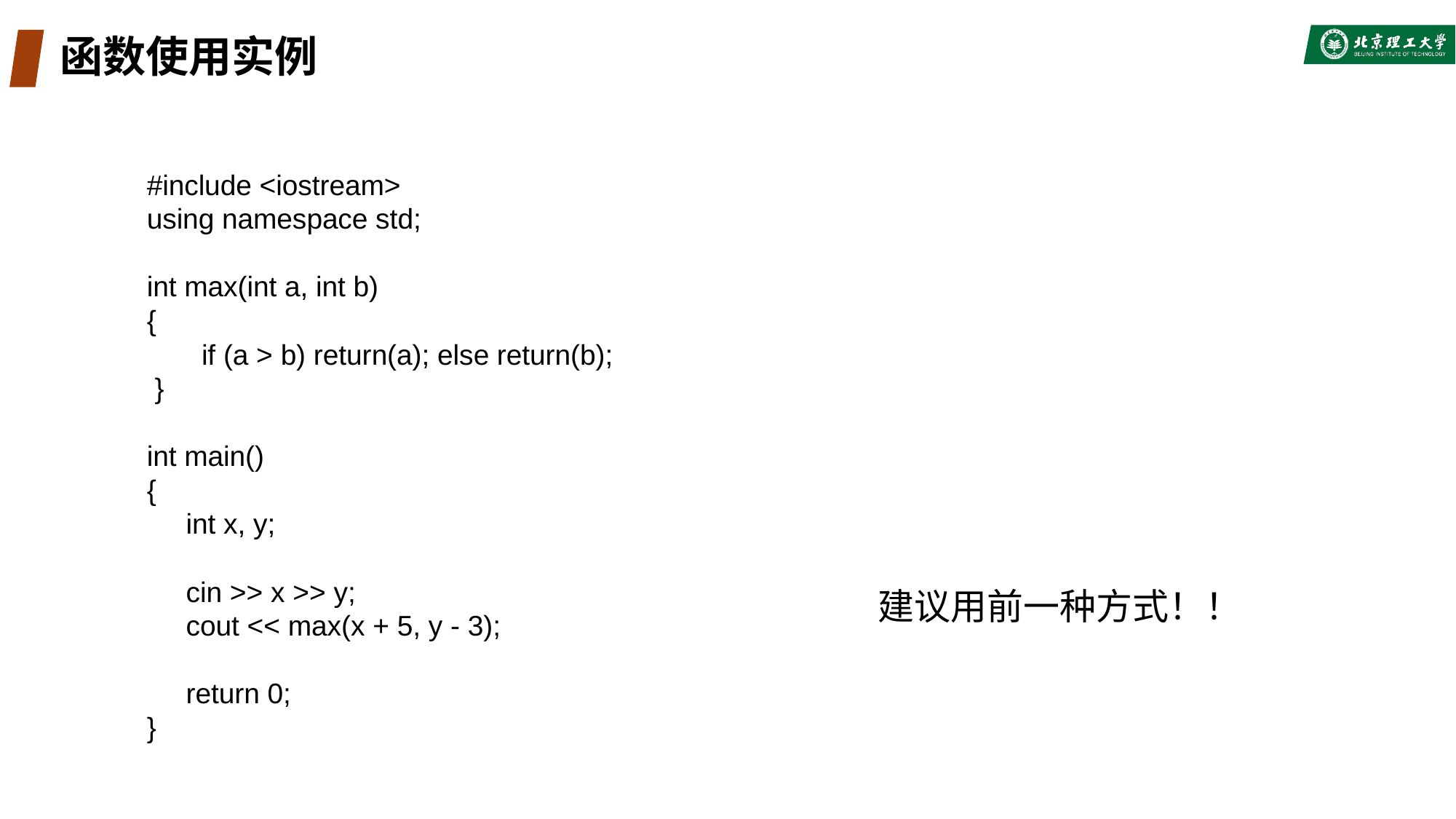

# 函数使用实例
#include <iostream>
using namespace std;

int max(int a, int b)
{
       if (a > b) return(a); else return(b);
 }

int main()
{
     int x, y;

     cin >> x >> y;
     cout << max(x + 5, y - 3);

     return 0;
}

建议用前一种方式！！